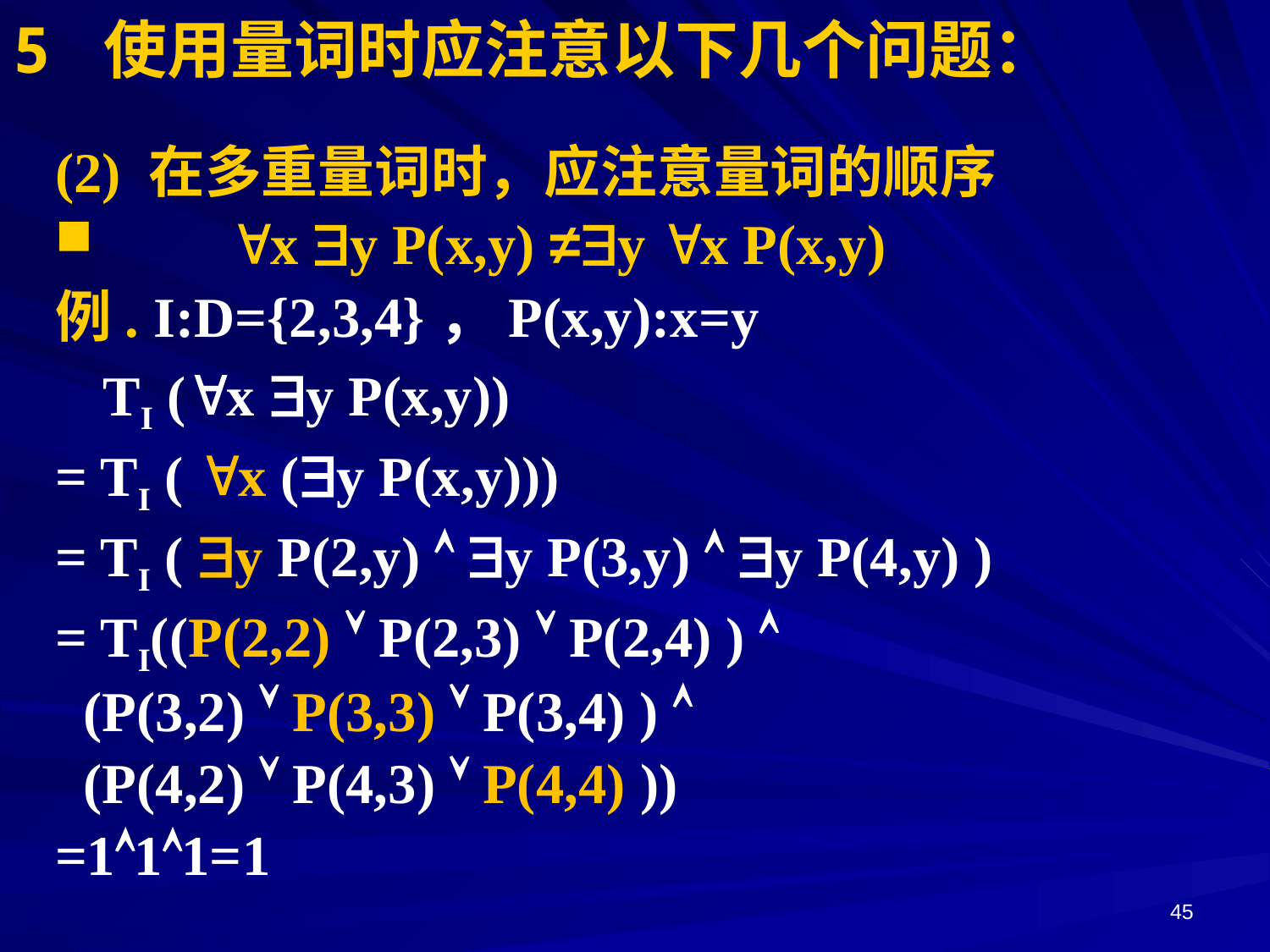

# 5 使用量词时应注意以下几个问题：
(2) 在多重量词时，应注意量词的顺序
	∀x ∃y P(x,y) ≠∃y ∀x P(x,y)
例. I:D={2,3,4}，P(x,y):x=y
	TI (∀x ∃y P(x,y))
= TI ( ∀x (∃y P(x,y)))
= TI ( ∃y P(2,y) ∧ ∃y P(3,y) ∧ ∃y P(4,y) )
= TI((P(2,2) ∨ P(2,3) ∨ P(2,4) ) ∧
  (P(3,2) ∨ P(3,3) ∨ P(3,4) ) ∧
  (P(4,2) ∨ P(4,3) ∨ P(4,4) ))
=1∧1∧1=1
45